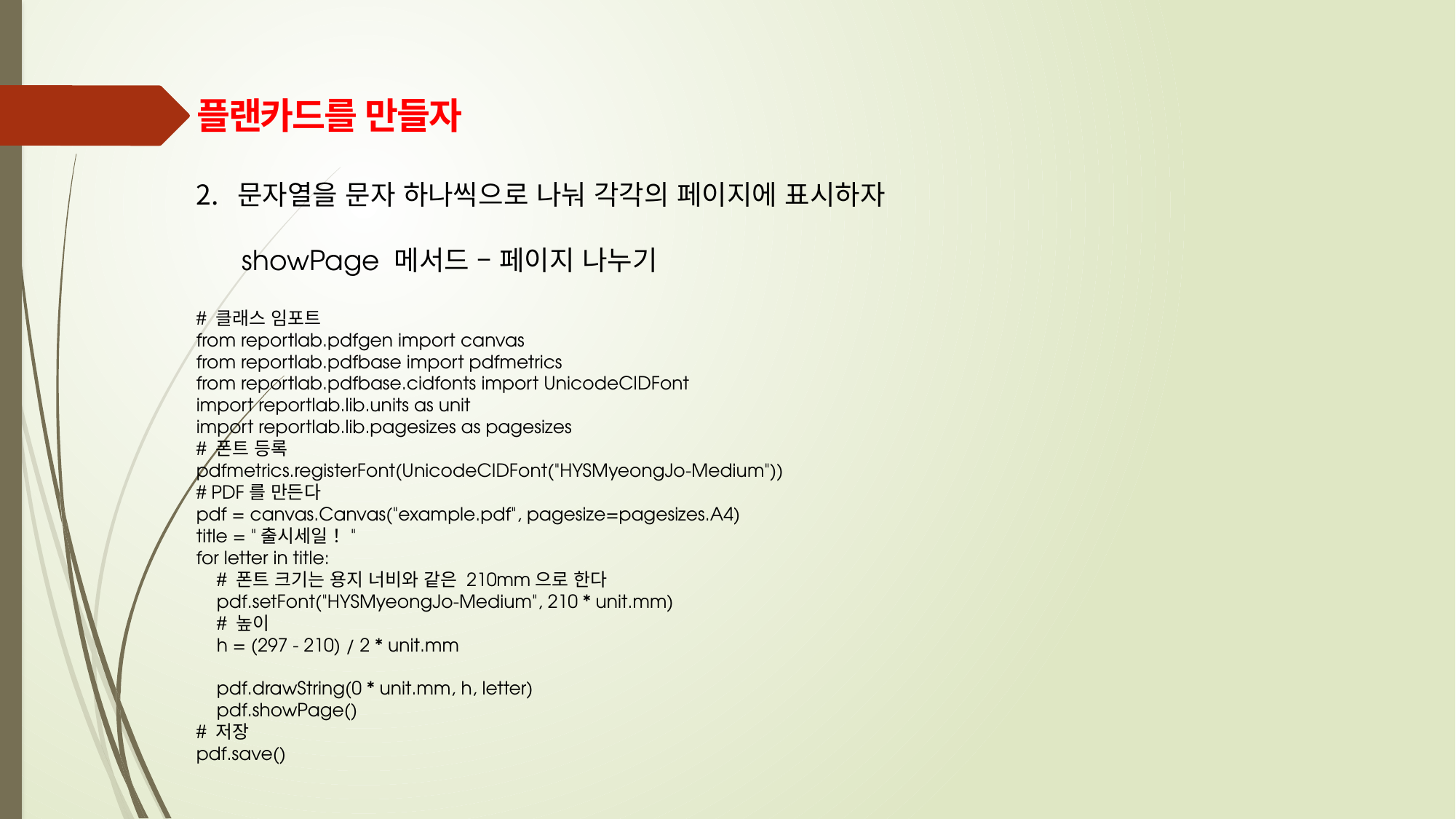

플랜카드를 만들자
문자열을 문자 하나씩으로 나눠 각각의 페이지에 표시하자

      showPage 메서드 – 페이지 나누기
# 클래스 임포트
from reportlab.pdfgen import canvas
from reportlab.pdfbase import pdfmetrics
from reportlab.pdfbase.cidfonts import UnicodeCIDFont
import reportlab.lib.units as unit
import reportlab.lib.pagesizes as pagesizes
# 폰트 등록
pdfmetrics.registerFont(UnicodeCIDFont("HYSMyeongJo-Medium"))
# PDF를 만든다
pdf = canvas.Canvas("example.pdf", pagesize=pagesizes.A4)
title = "출시세일！"
for letter in title:
    # 폰트 크기는 용지 너비와 같은 210mm으로 한다
    pdf.setFont("HYSMyeongJo-Medium", 210 * unit.mm)
    # 높이
    h = (297 - 210) / 2 * unit.mm

    pdf.drawString(0 * unit.mm, h, letter)
    pdf.showPage()
# 저장
pdf.save()